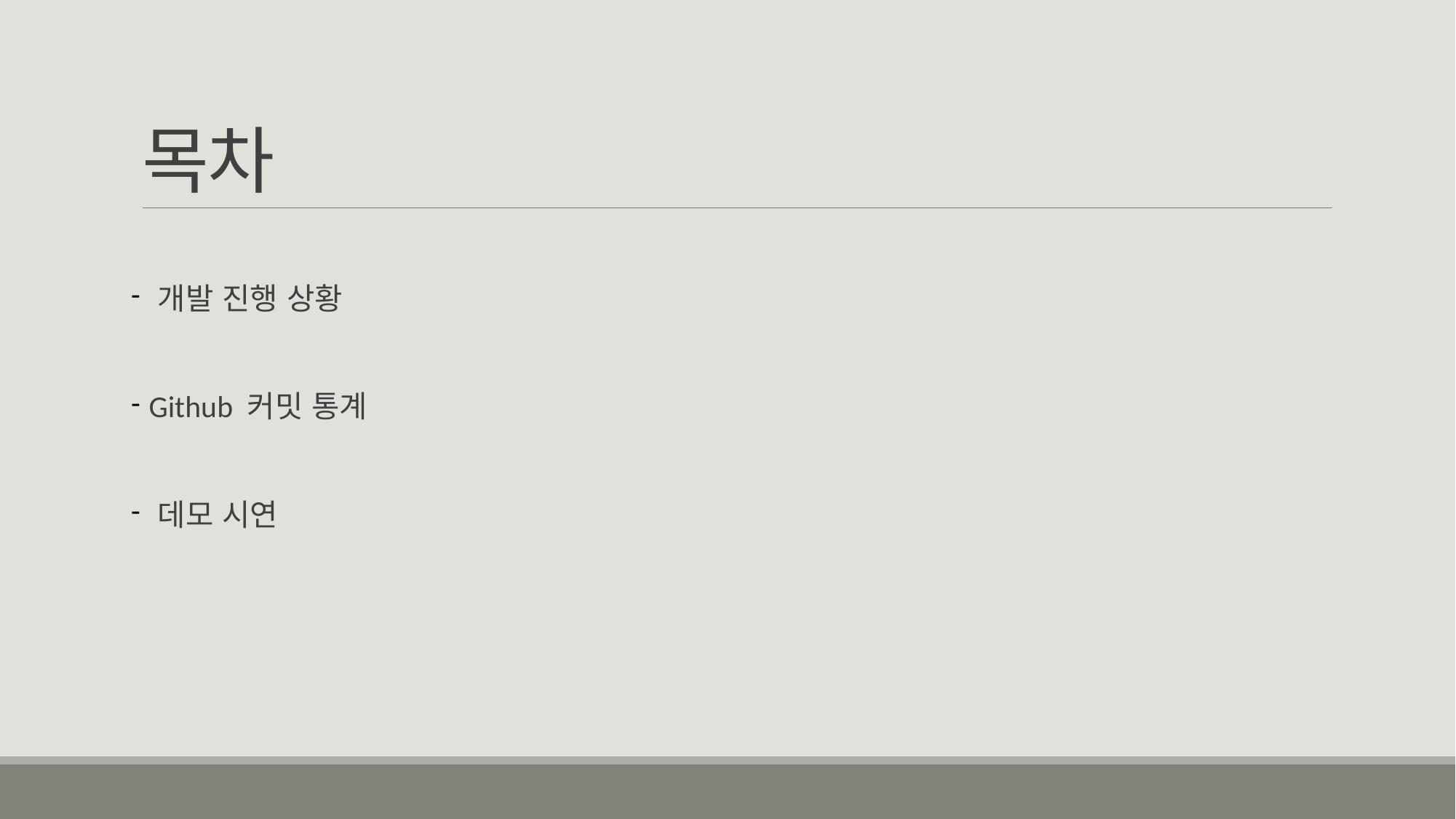

# 목차

 개발 진행 상황

 Github 커밋 통계

 데모 시연